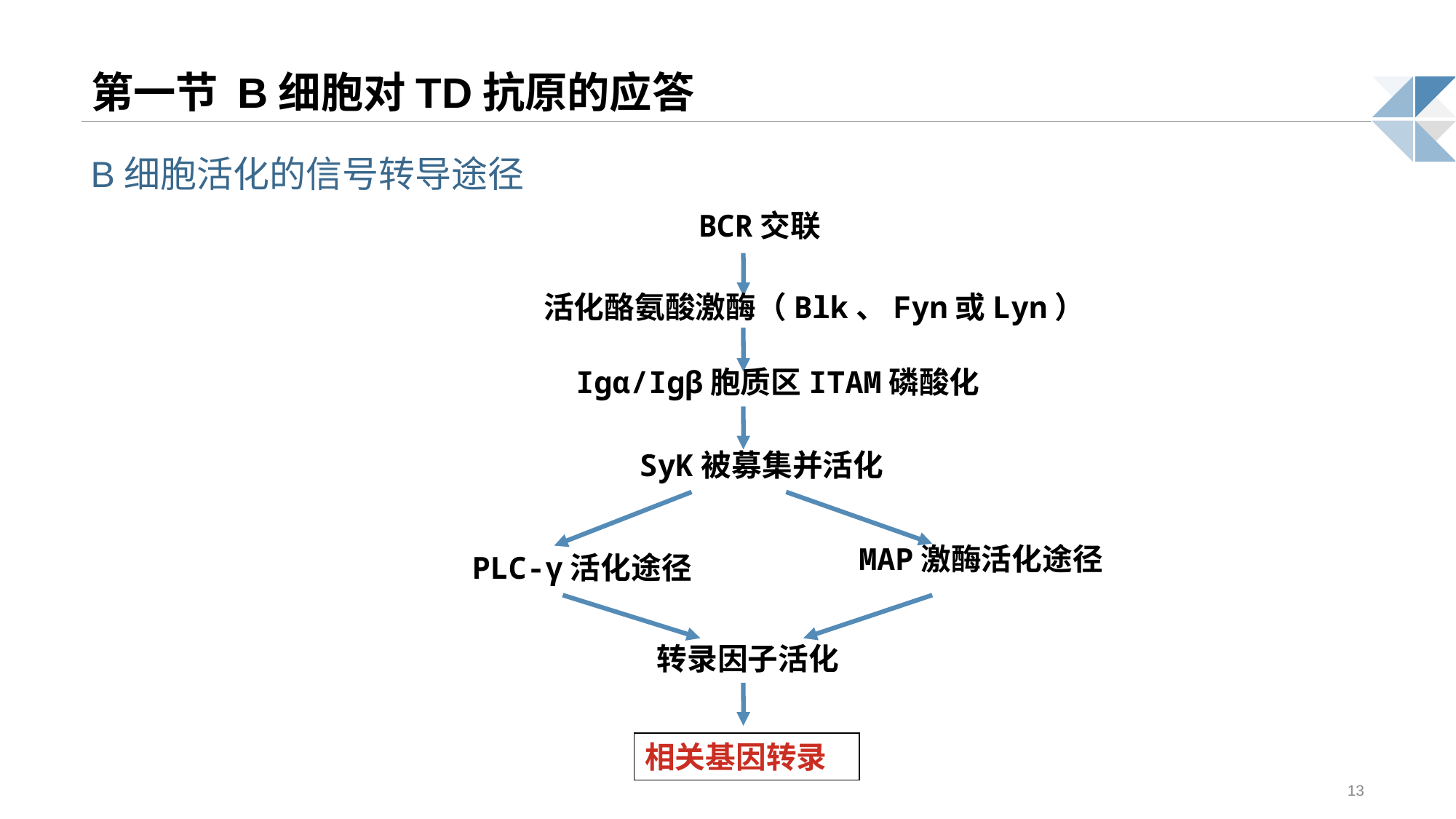

# 第一节 B细胞对TD抗原的应答
B细胞活化的信号转导途径
BCR交联

活化酪氨酸激酶（Blk、Fyn或Lyn）

Igα/Igβ胞质区ITAM磷酸化

SyK被募集并活化

MAP激酶活化途径
PLC-γ活化途径

转录因子活化

相关基因转录
13